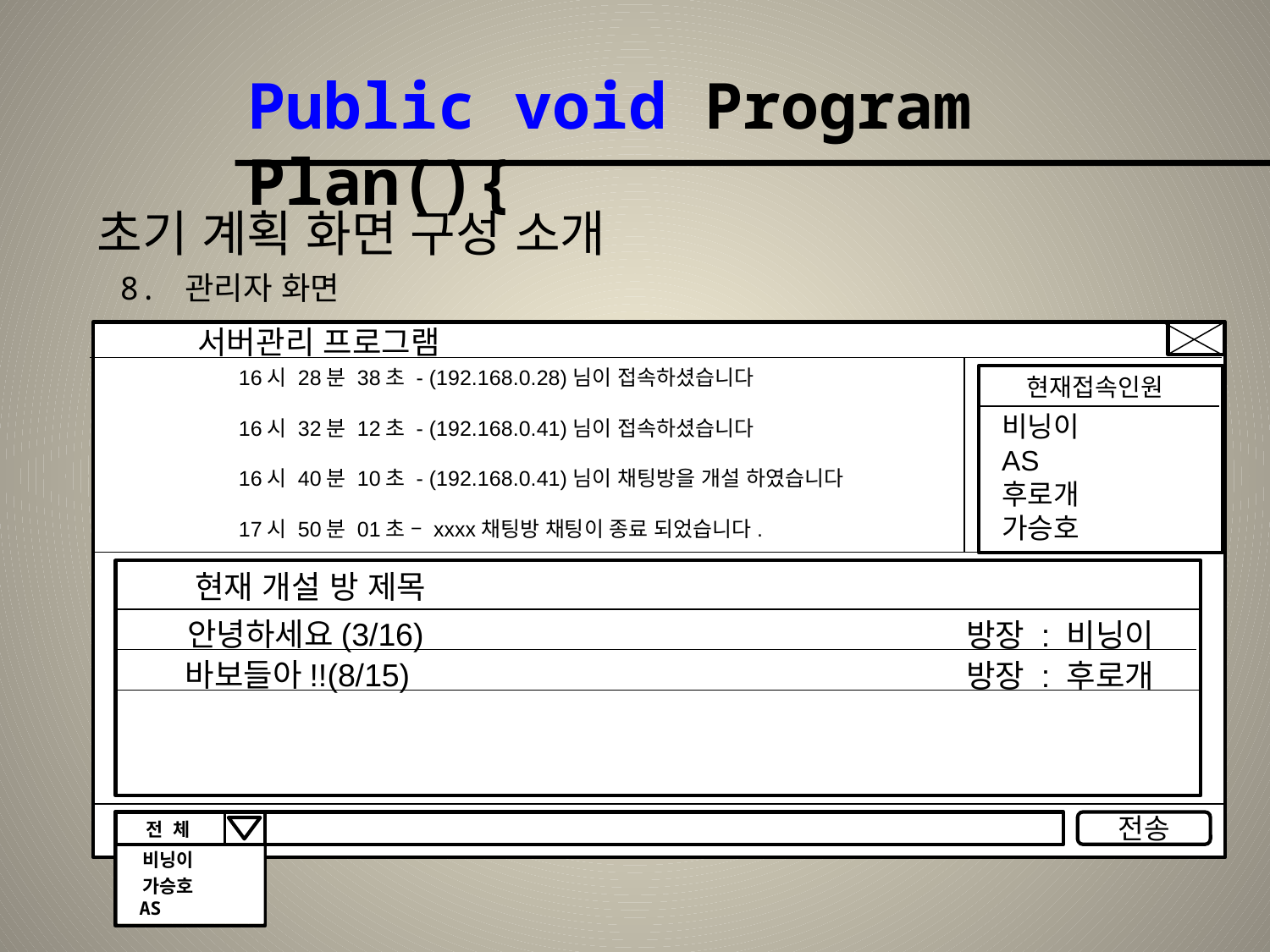

Public void Program Plan(){

초기 계획 화면 구성 소개
8. 관리자 화면
 서버관리 프로그램

16시 28분 38초 - (192.168.0.28)님이 접속하셨습니다

16시 32분 12초 - (192.168.0.41)님이 접속하셨습니다

16시 40분 10초 - (192.168.0.41)님이 채팅방을 개설 하였습니다

17시 50분 01초 – xxxx채팅방 채팅이 종료 되었습니다.
현재접속인원

비닝이
AS
후로개
가승호
현재 개설 방 제목

안녕하세요(3/16)
방장 : 비닝이
바보들아!!(8/15)
방장 : 후로개

전송

전  체

비닝이

가승호
AS